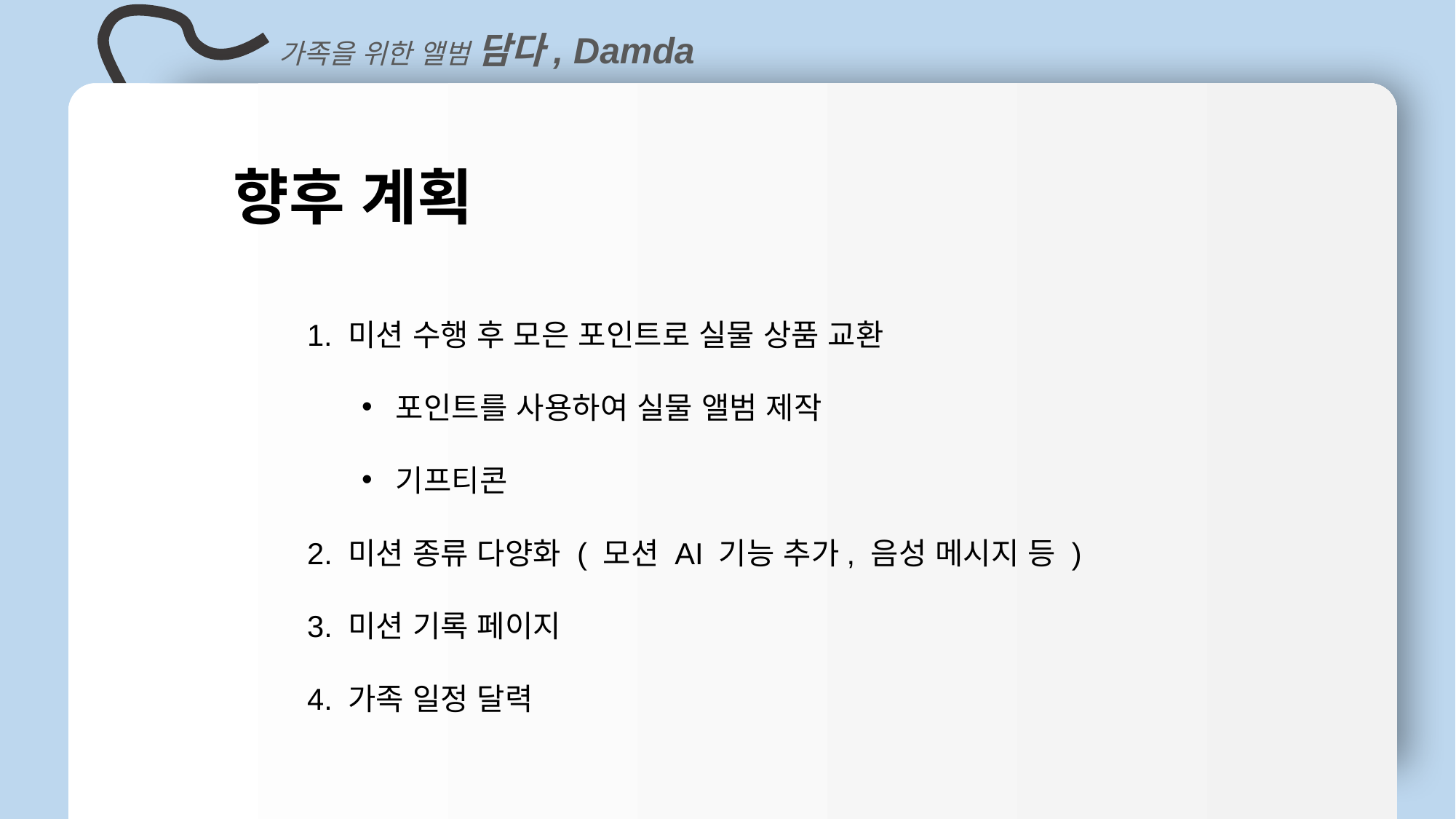

가족을 위한 앨범 담다, Damda

향후 계획
미션 수행 후 모은 포인트로 실물 상품 교환
포인트를 사용하여 실물 앨범 제작
기프티콘
2. 미션 종류 다양화 ( 모션 AI 기능 추가, 음성 메시지 등 )
3. 미션 기록 페이지
4. 가족 일정 달력